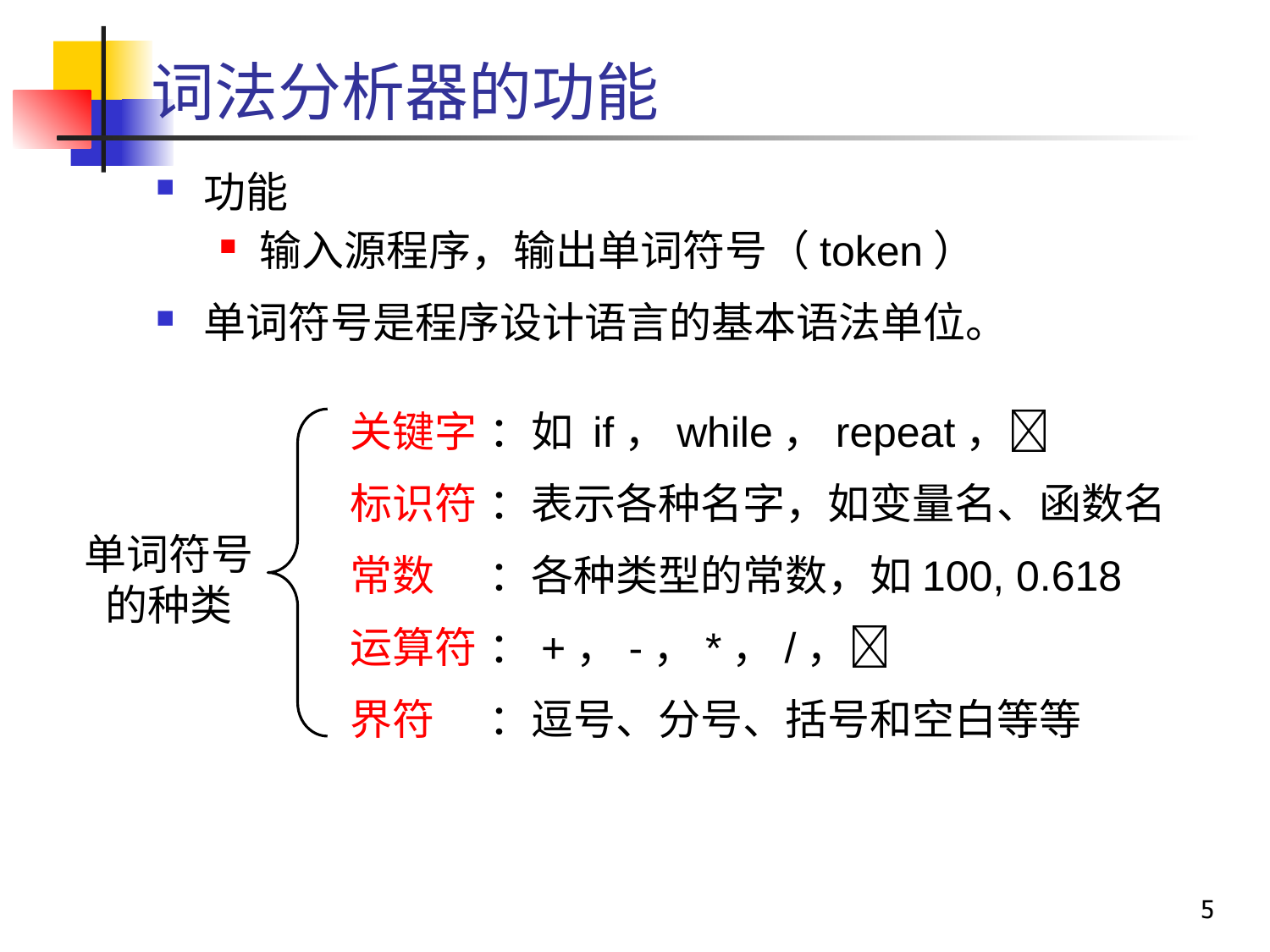

# 词法分析器的功能
功能
输入源程序，输出单词符号（token）
单词符号是程序设计语言的基本语法单位。

关键字
标识符
常数
运算符
界符

：如 if，while，repeat，…
：表示各种名字，如变量名、函数名
：各种类型的常数，如100, 0.618
：+，-，*，/，…
：逗号、分号、括号和空白等等
单词符号的种类
5